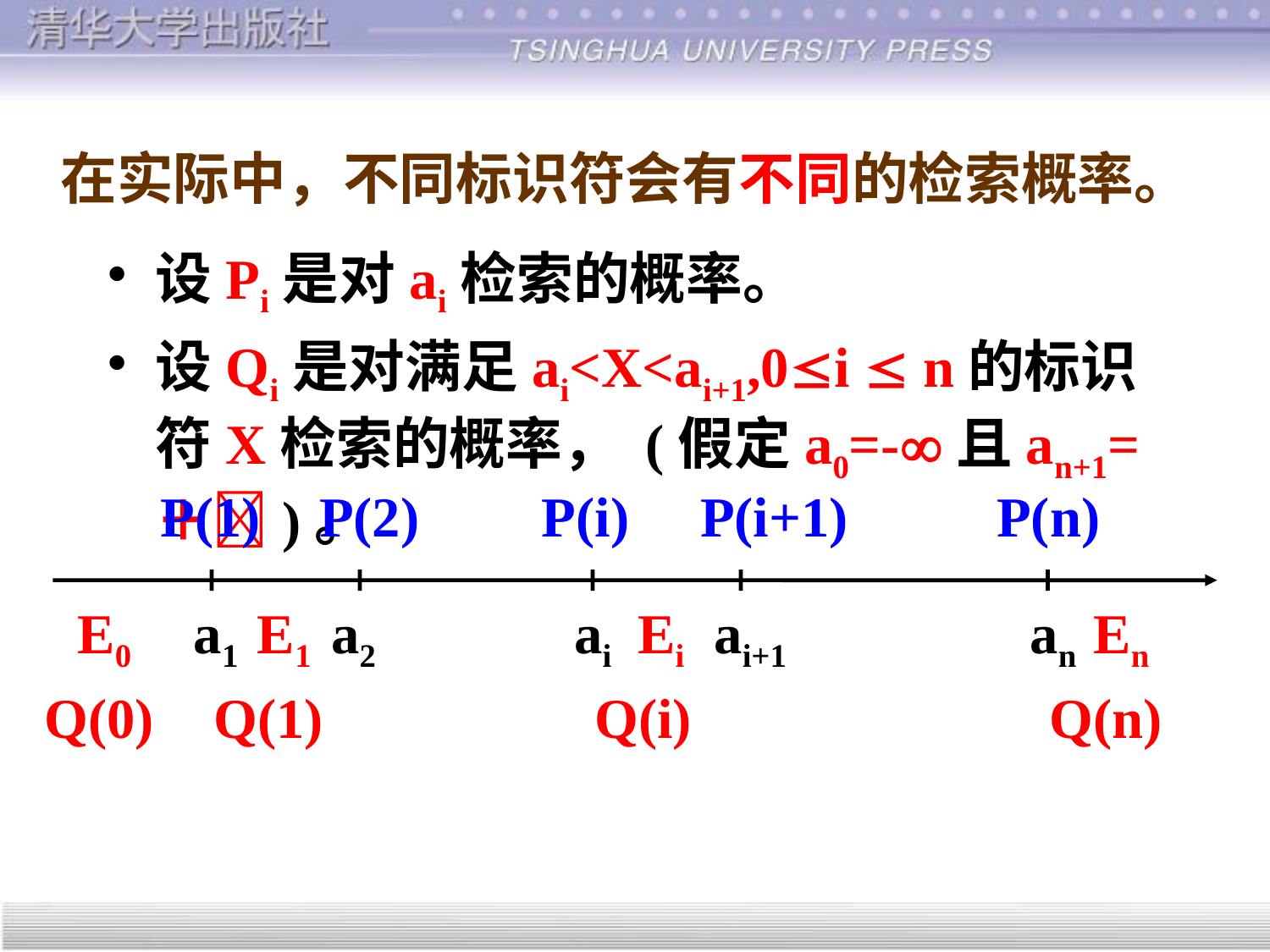

# 在实际中，不同标识符会有不同的检索概率。
设Pi是对ai检索的概率。
设Qi是对满足ai<X<ai+1,0≤i ≤ n的标识符X检索的概率， (假定a0=-∞且an+1=＋∞)。
P(1)
P(2)
P(i)
P(i+1)
P(n)

E0
a1
E1
a2
ai
Ei
ai+1
an
En
Q(0)
Q(1)
Q(i)
Q(n)
77